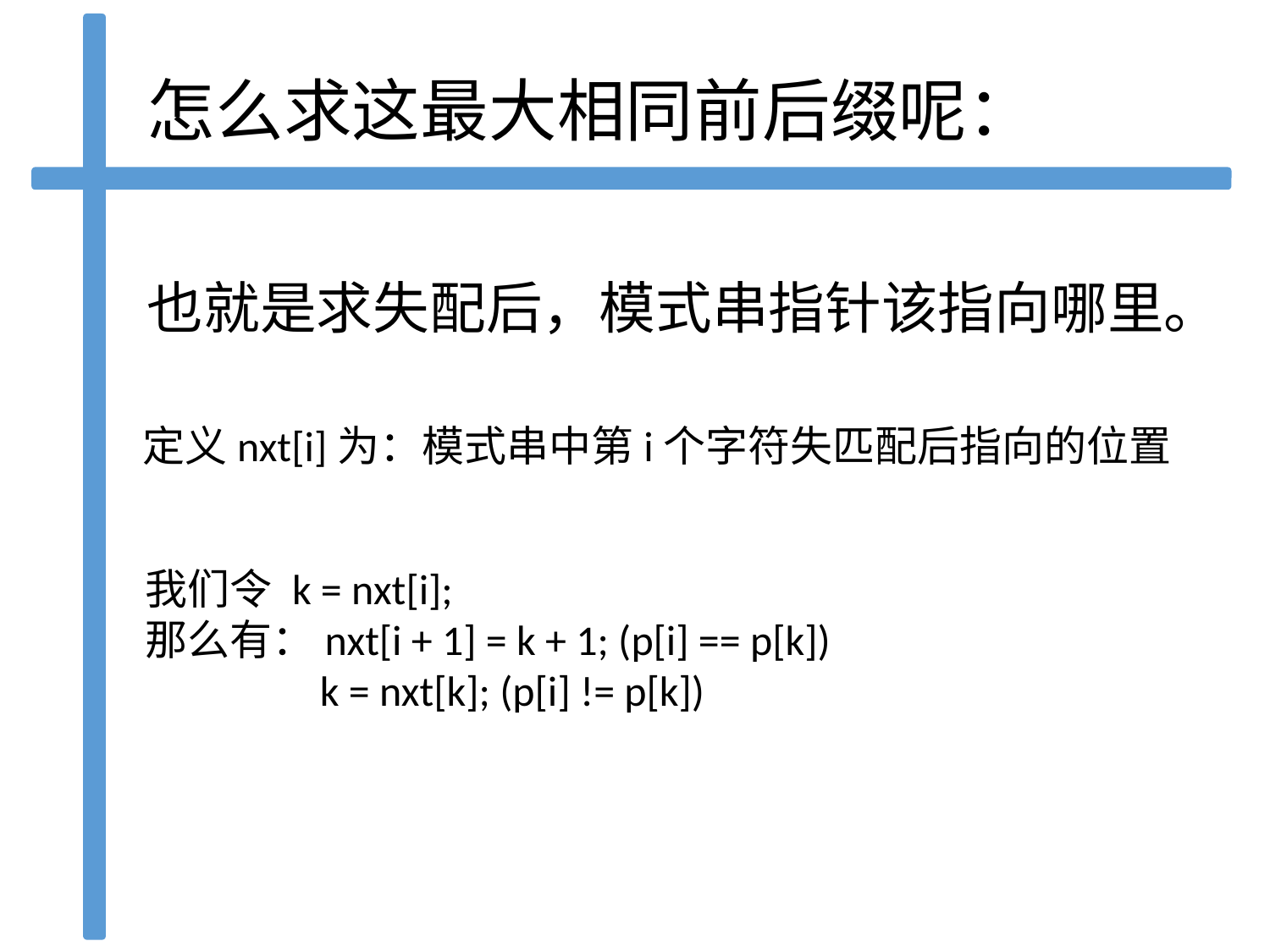

# 怎么求这最大相同前后缀呢：
也就是求失配后，模式串指针该指向哪里。
定义nxt[i]为：模式串中第i个字符失匹配后指向的位置
我们令 k = nxt[i];
那么有：nxt[i + 1] = k + 1; (p[i] == p[k])
	     k = nxt[k]; (p[i] != p[k])